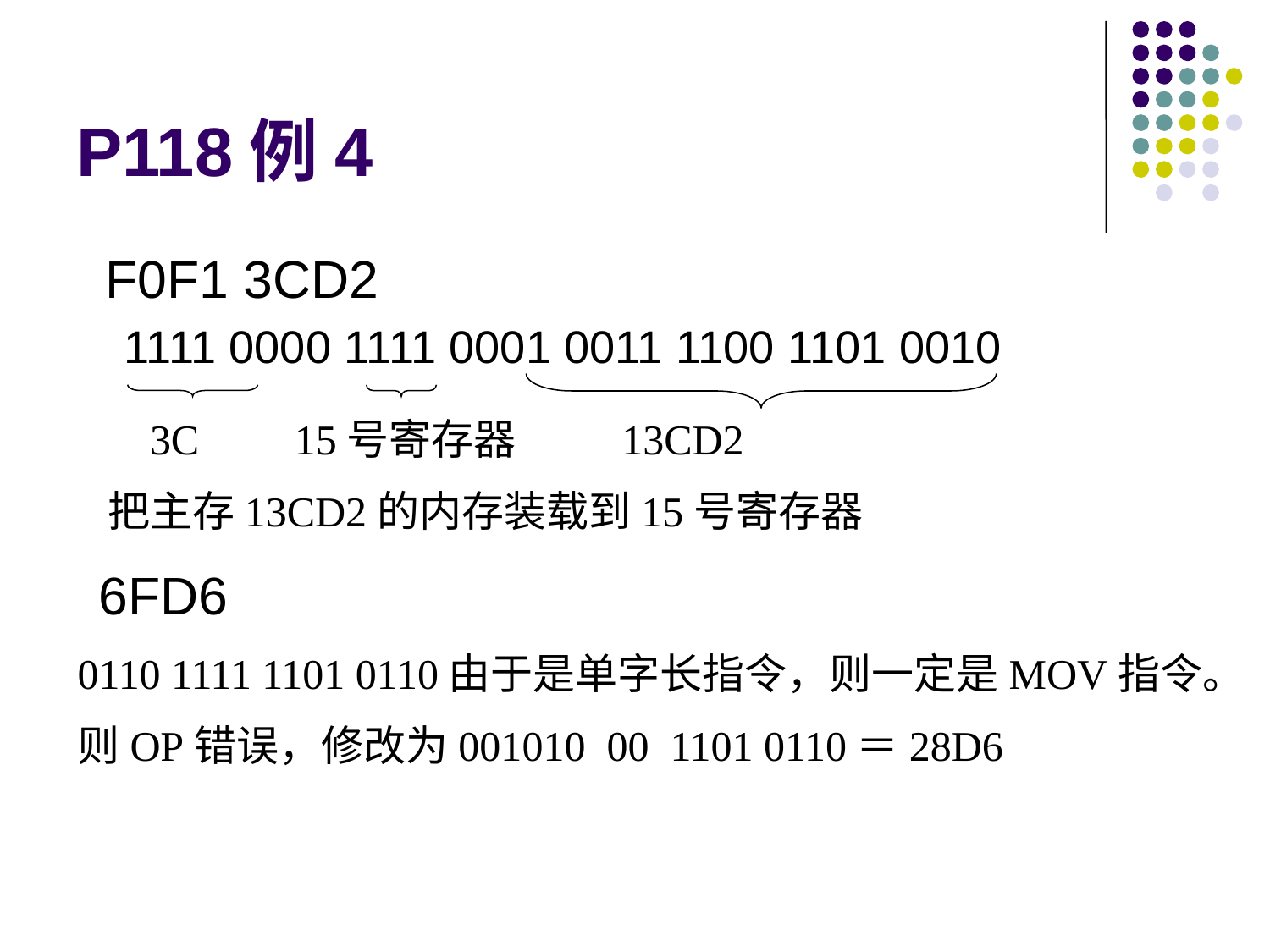

# P118例4
  F0F1 3CD2
1111 0000 1111 0001 0011 1100 1101 0010

    3C         15号寄存器          13CD2
把主存13CD2的内存装载到15号寄存器
  6FD6
0110 1111 1101 0110由于是单字长指令，则一定是MOV指令。
则OP错误，修改为001010  00  1101 0110＝28D6

32